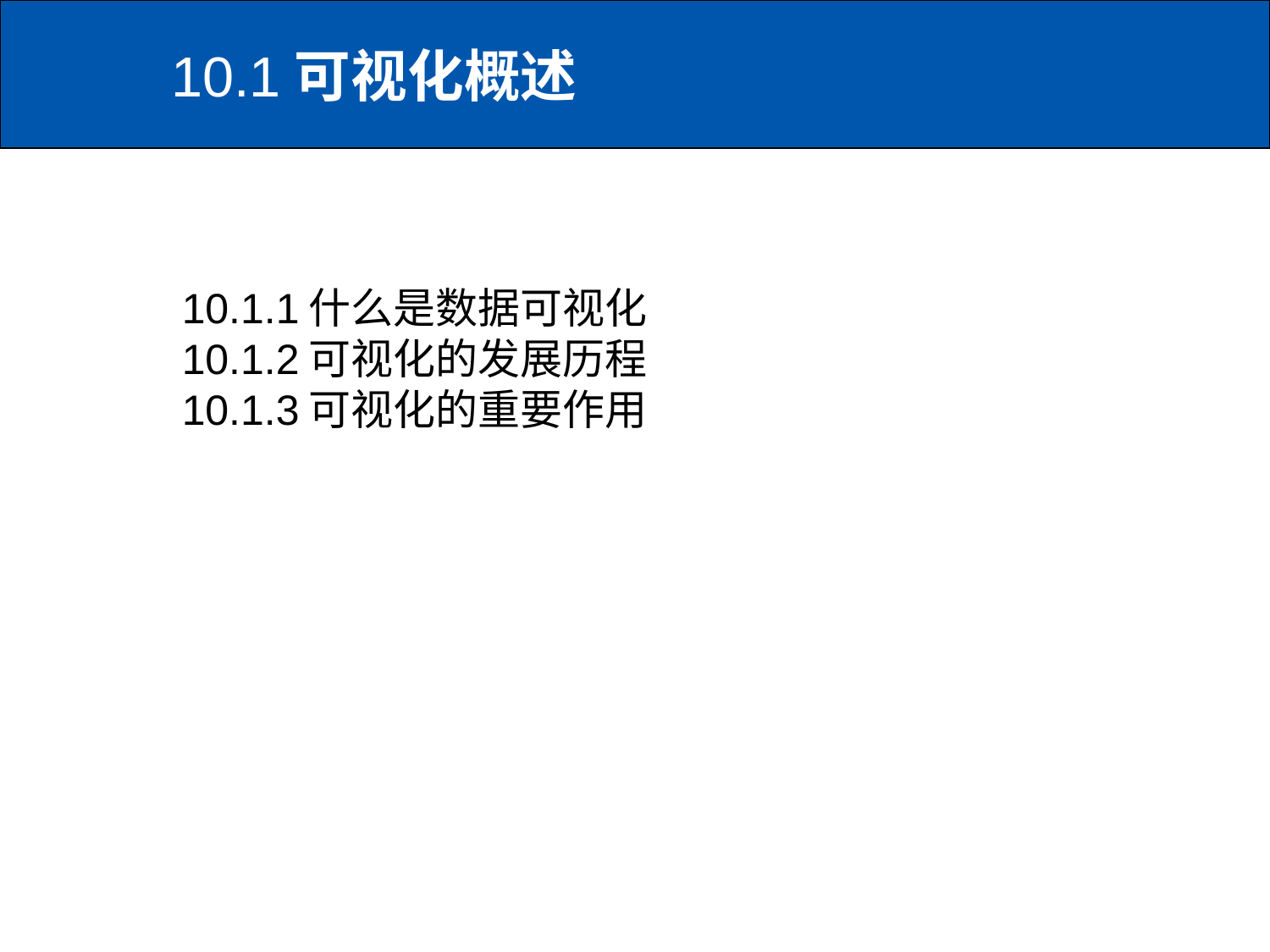

10.1可视化概述
10.1.1	什么是数据可视化
10.1.2	可视化的发展历程
10.1.3	可视化的重要作用